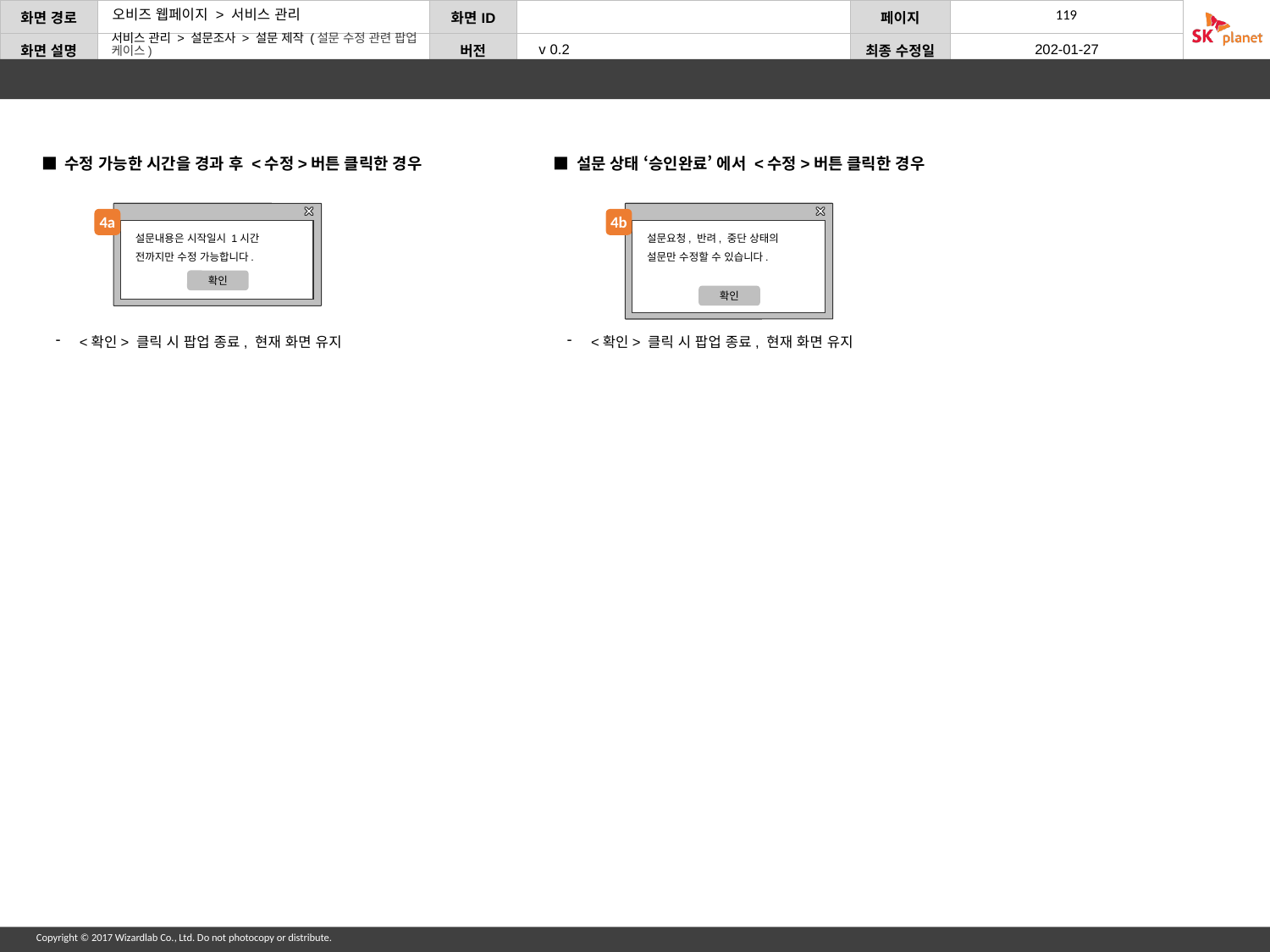

서비스 관리 > 설문조사 > 설문 제작 (설문 수정 관련 팝업 케이스)
■ 수정 가능한 시간을 경과 후 <수정>버튼 클릭한 경우

설문내용은 시작일시 1시간 전까지만 수정 가능합니다.
확인
4a
<확인> 클릭 시 팝업 종료, 현재 화면 유지
■ 설문 상태 ‘승인완료’ 에서 <수정>버튼 클릭한 경우

설문요청, 반려, 중단 상태의 설문만 수정할 수 있습니다.
확인
4b
<확인> 클릭 시 팝업 종료, 현재 화면 유지